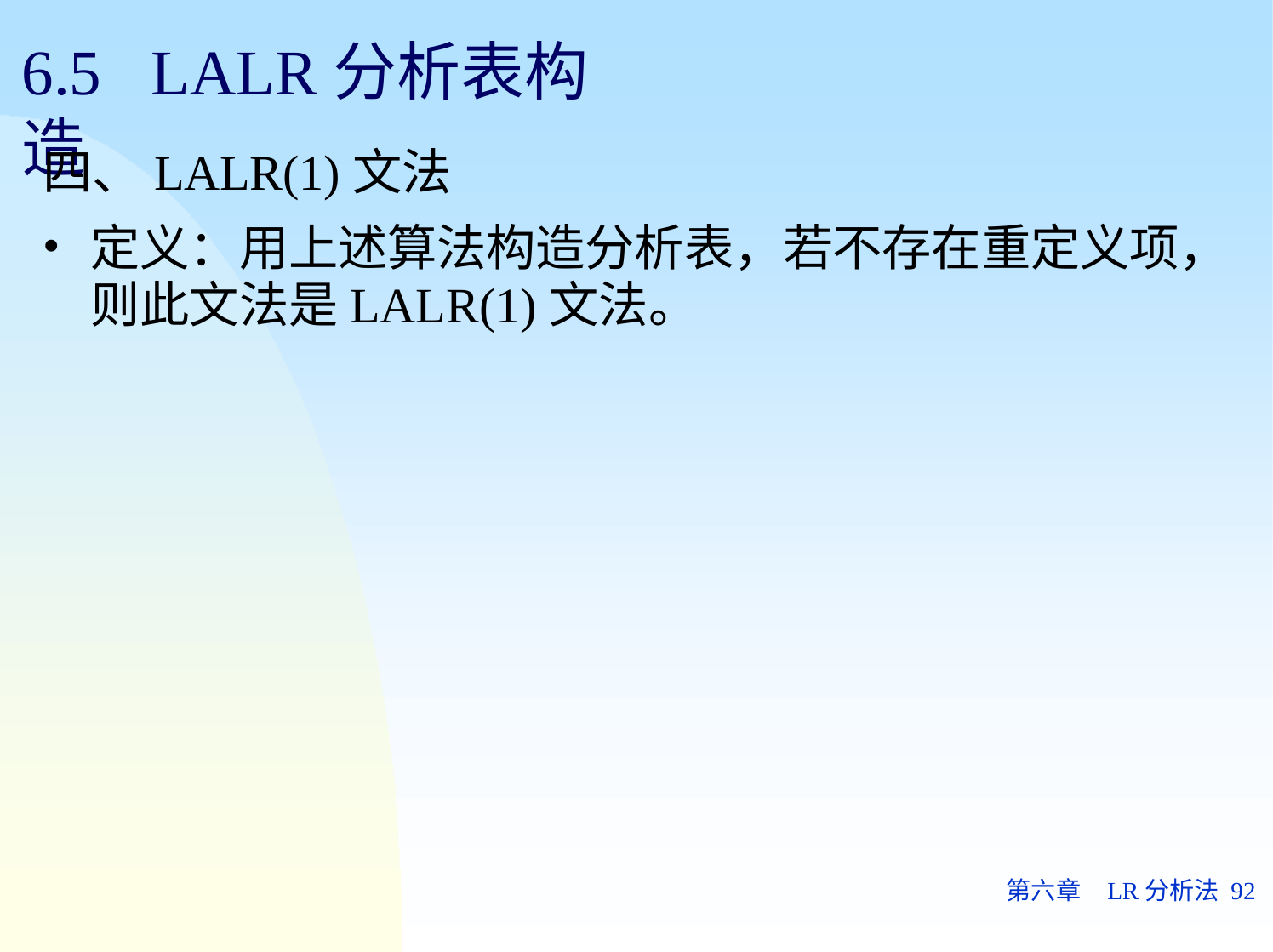

# 6.5	LALR分析表构造
四、LALR(1)文法
定义：用上述算法构造分析表，若不存在重定义项， 则此文法是LALR(1)文法。
第六章	LR分析法 92